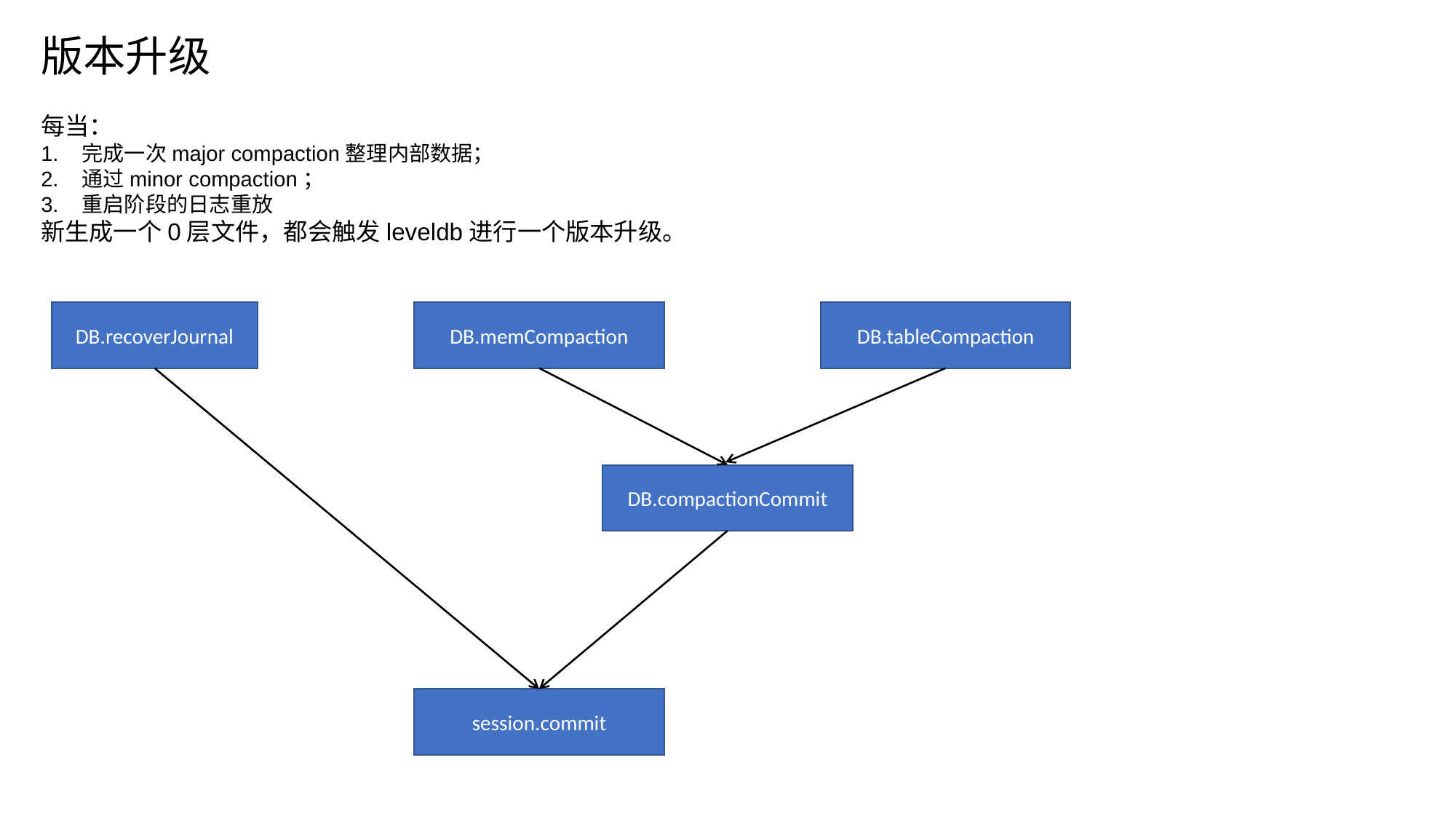

版本升级
每当：
完成一次major compaction整理内部数据；
通过minor compaction；
重启阶段的日志重放
新生成一个0层文件，都会触发leveldb进行一个版本升级。
DB.recoverJournal
DB.memCompaction
DB.tableCompaction
DB.compactionCommit
session.commit